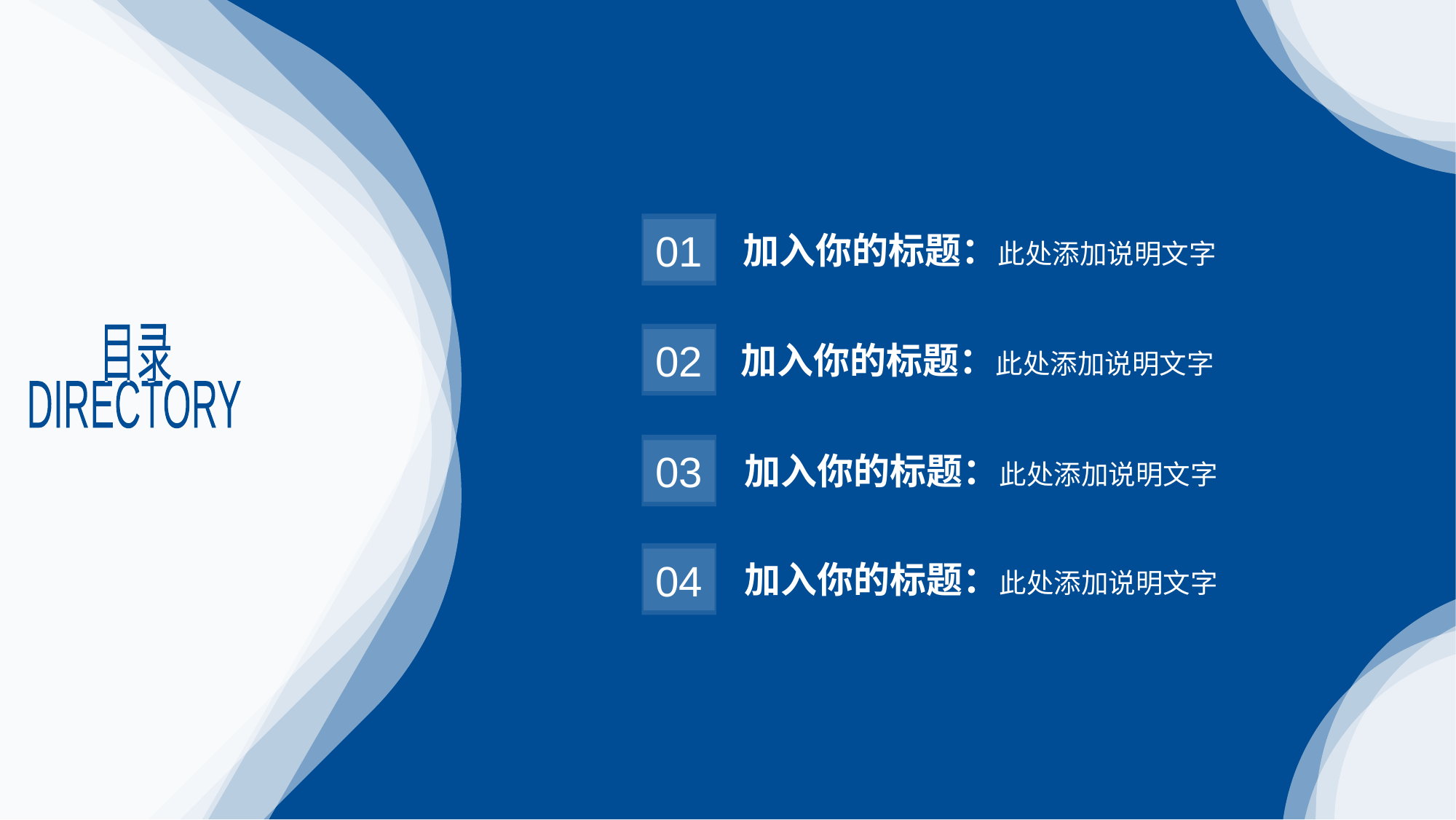

01
加入你的标题：此处添加说明文字
目录
DIRECTORY

02
加入你的标题：此处添加说明文字

03
加入你的标题：此处添加说明文字

04
加入你的标题：此处添加说明文字